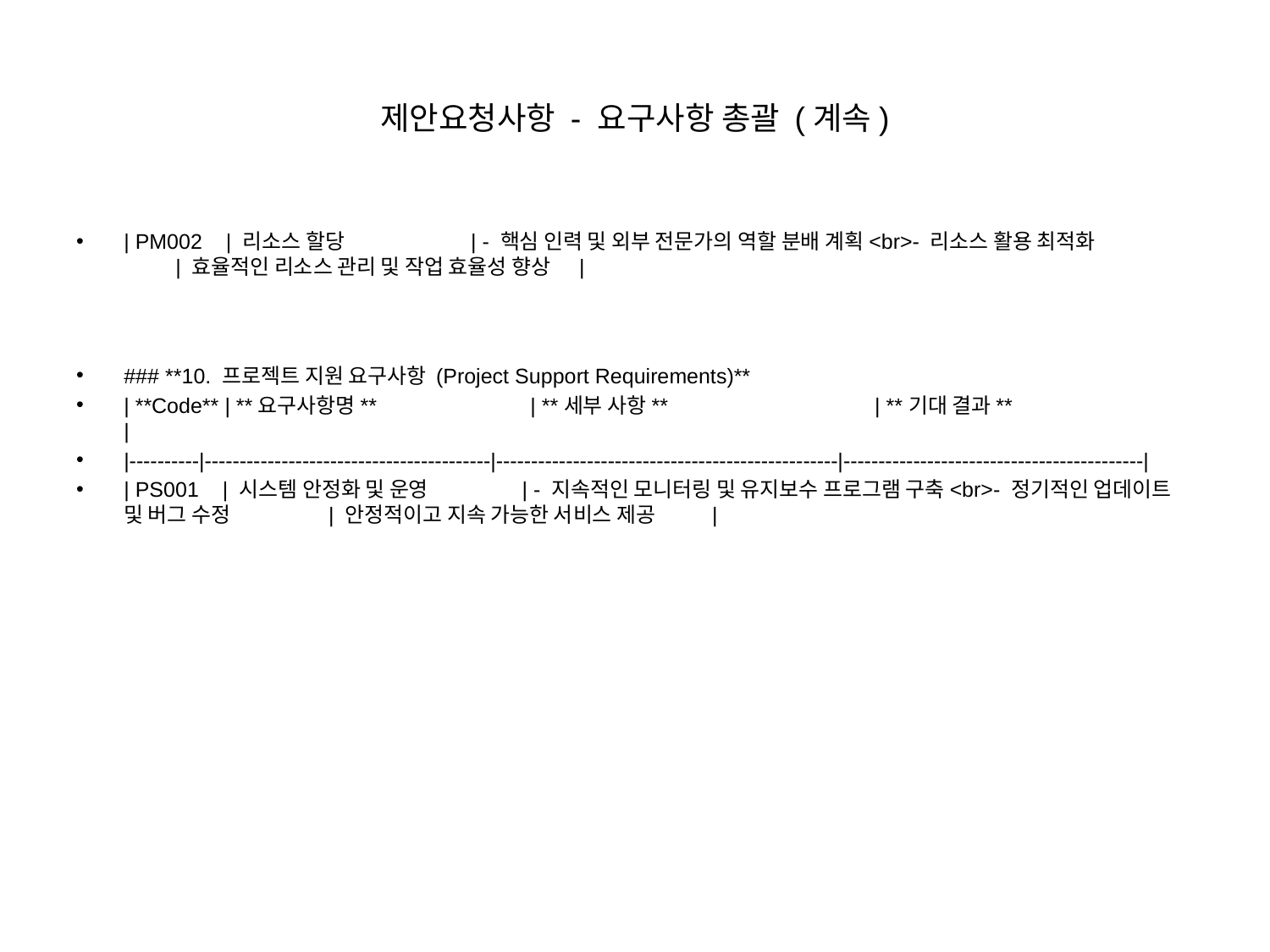

# 제안요청사항 - 요구사항 총괄 (계속)
| PM002    | 리소스 할당                          | - 핵심 인력 및 외부 전문가의 역할 분배 계획<br>- 리소스 활용 최적화                                | 효율적인 리소스 관리 및 작업 효율성 향상     |

### **10. 프로젝트 지원 요구사항 (Project Support Requirements)**
| **Code** | **요구사항명**                          | **세부 사항**                                   | **기대 결과**                              |
|----------|-----------------------------------------|-------------------------------------------------|-------------------------------------------|
| PS001    | 시스템 안정화 및 운영                   | - 지속적인 모니터링 및 유지보수 프로그램 구축<br>- 정기적인 업데이트 및 버그 수정                    | 안정적이고 지속 가능한 서비스 제공           |